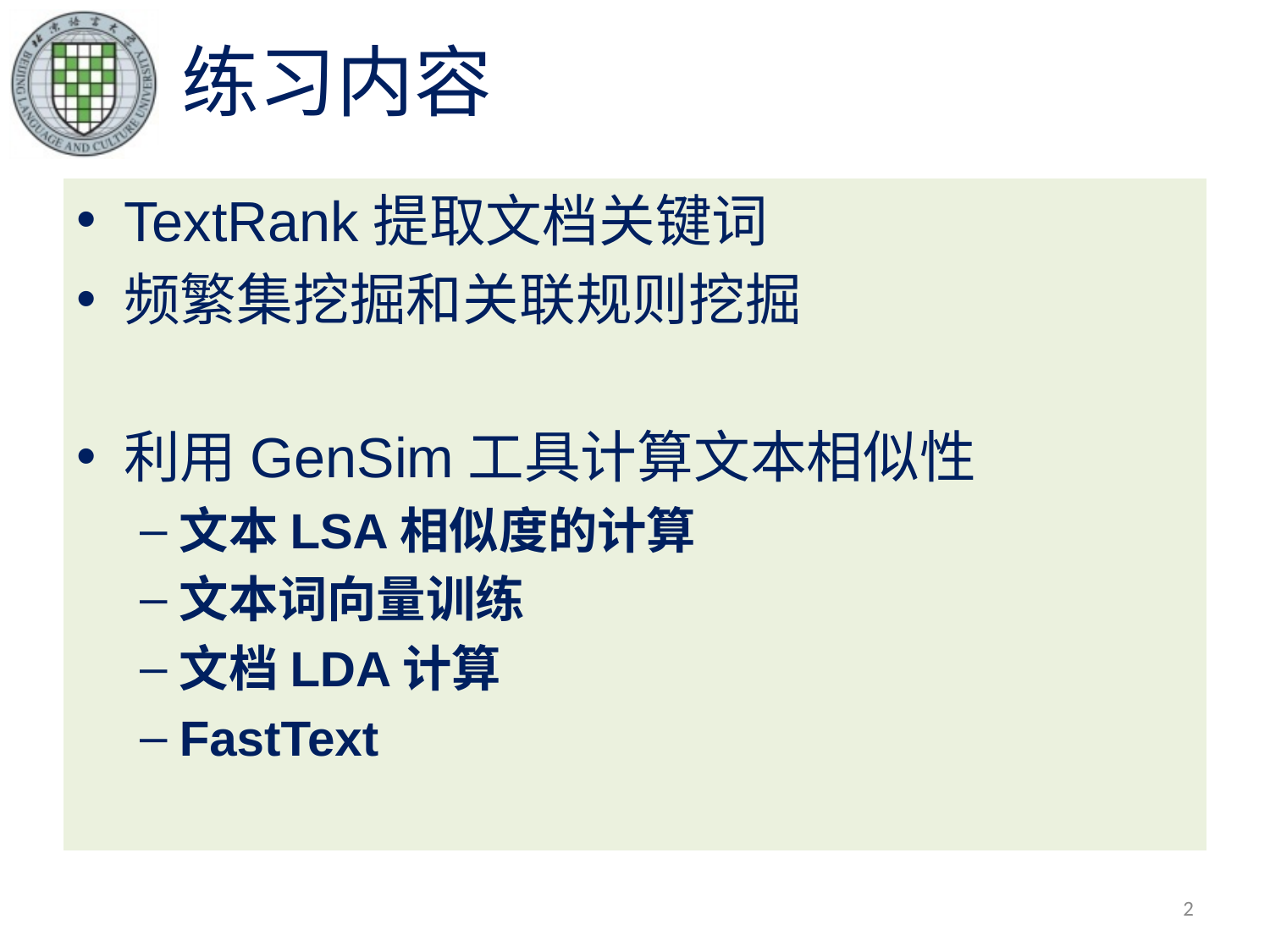

# 练习内容
TextRank提取文档关键词
频繁集挖掘和关联规则挖掘

利用GenSim工具计算文本相似性
文本LSA相似度的计算
文本词向量训练
文档LDA计算
FastText

2